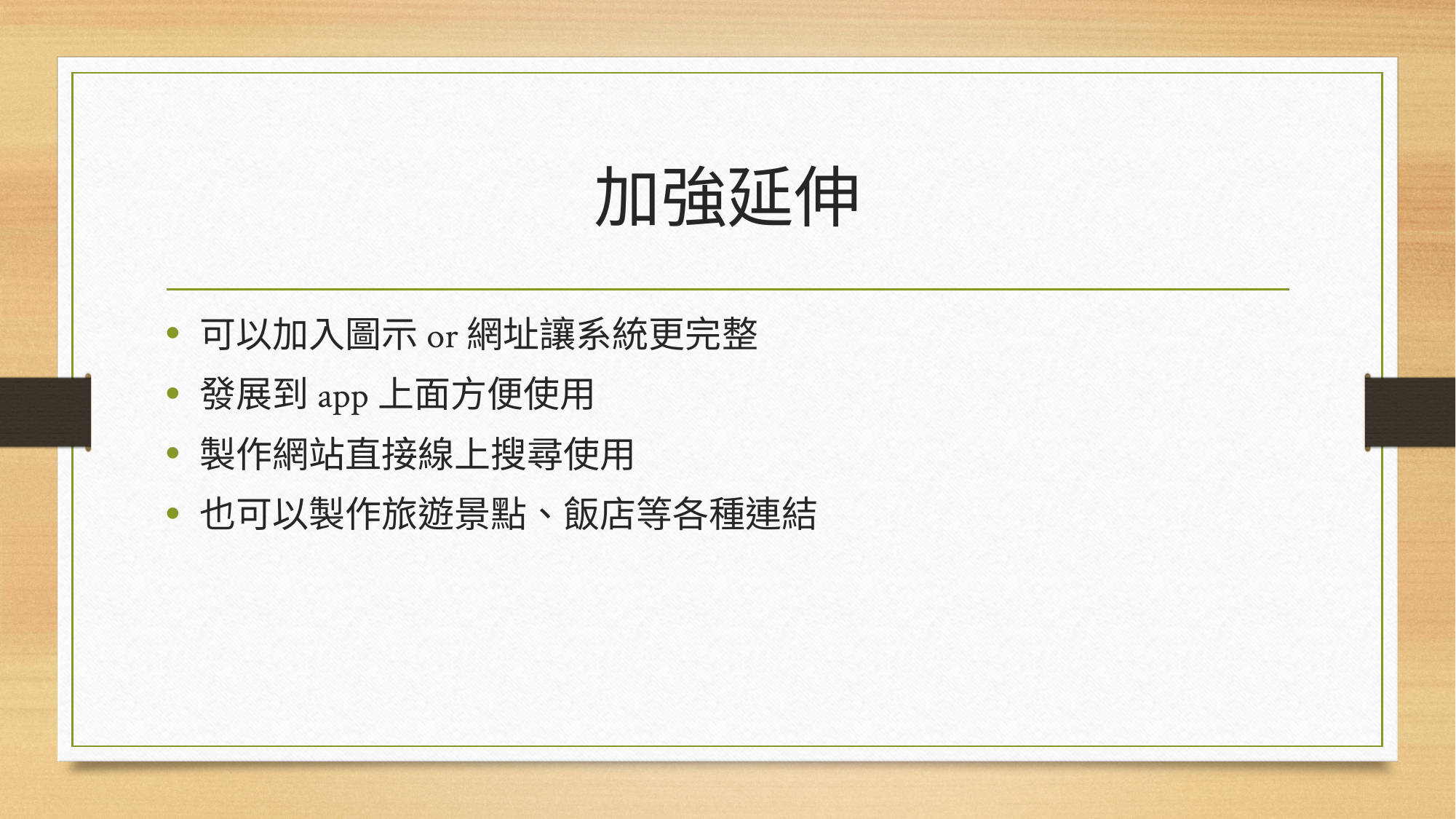

# 加強延伸
可以加入圖示or網址讓系統更完整
發展到app上面方便使用
製作網站直接線上搜尋使用
也可以製作旅遊景點、飯店等各種連結